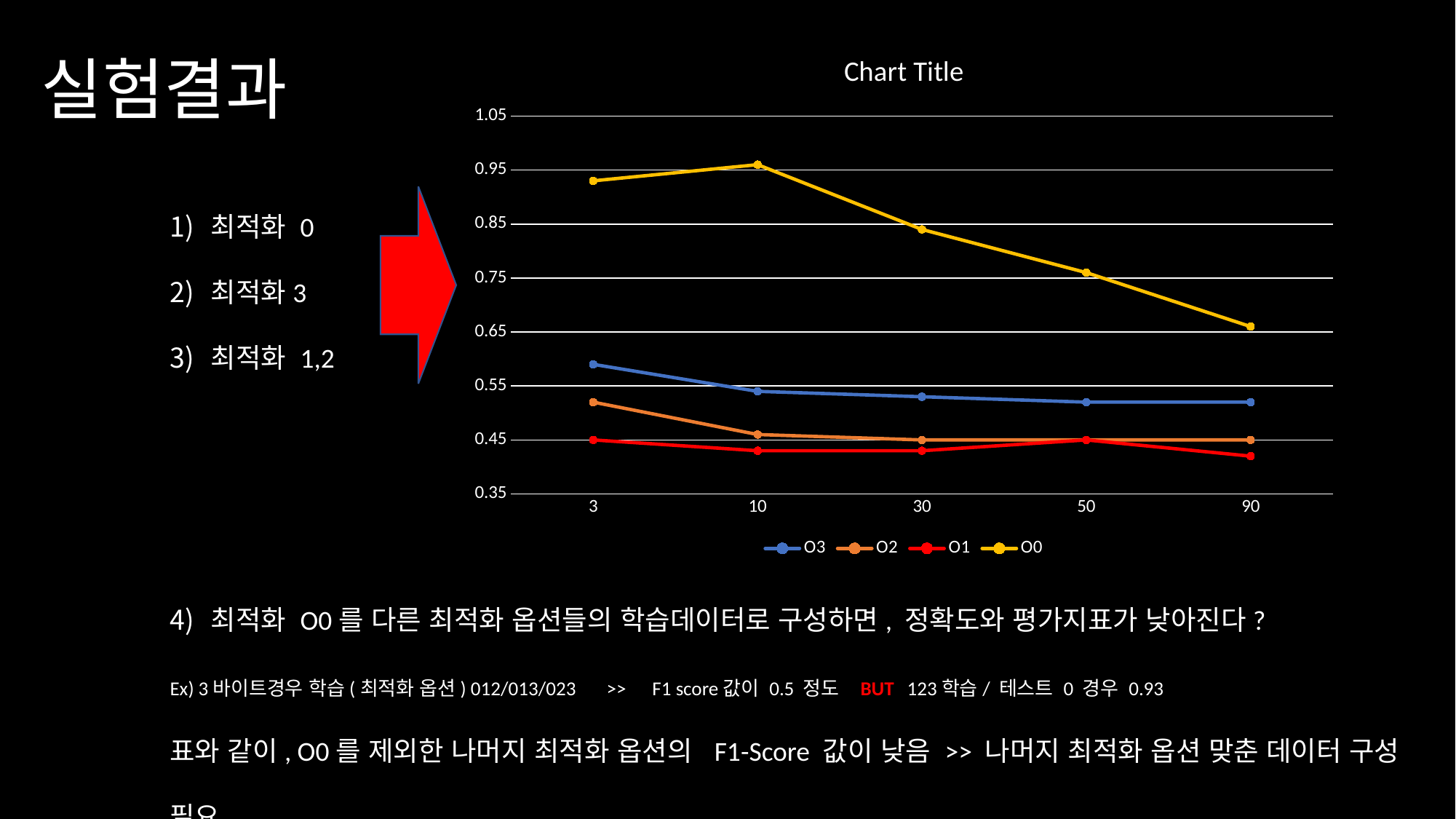

# 실험결과

### Chart:

| Category | O3 | O2 | O1 | O0 |
|---|---|---|---|---|
| 3 | 0.59 | 0.52 | 0.45 | 0.93 |
| 10 | 0.54 | 0.46 | 0.43 | 0.96 |
| 30 | 0.53 | 0.45 | 0.43 | 0.84 |
| 50 | 0.52 | 0.45 | 0.45 | 0.76 |
| 90 | 0.52 | 0.45 | 0.42 | 0.66 |
최적화 0
최적화3
최적화 1,2

최적화 O0를 다른 최적화 옵션들의 학습데이터로 구성하면, 정확도와 평가지표가 낮아진다?
Ex) 3바이트경우 학습(최적화 옵션) 012/013/023 	>>      F1 score값이 0.5 정도   BUT   123학습/ 테스트 0 경우 0.93
표와 같이, O0를 제외한 나머지 최적화 옵션의  F1-Score 값이 낮음 >> 나머지 최적화 옵션 맞춘 데이터 구성 필요